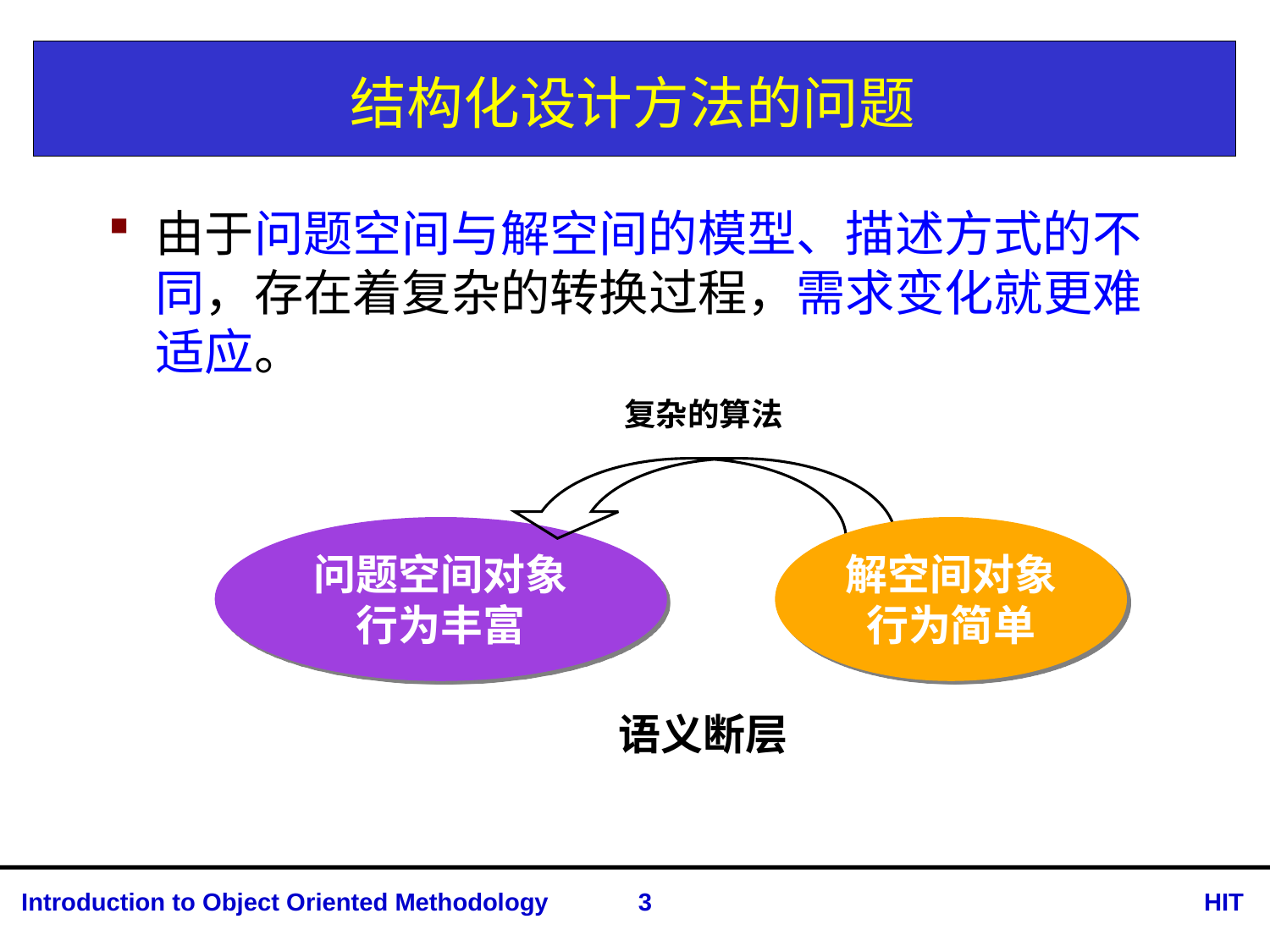

# 结构化设计方法的问题
由于问题空间与解空间的模型、描述方式的不同，存在着复杂的转换过程，需求变化就更难适应。

复杂的算法

问题空间对象
行为丰富
解空间对象
行为简单
语义断层